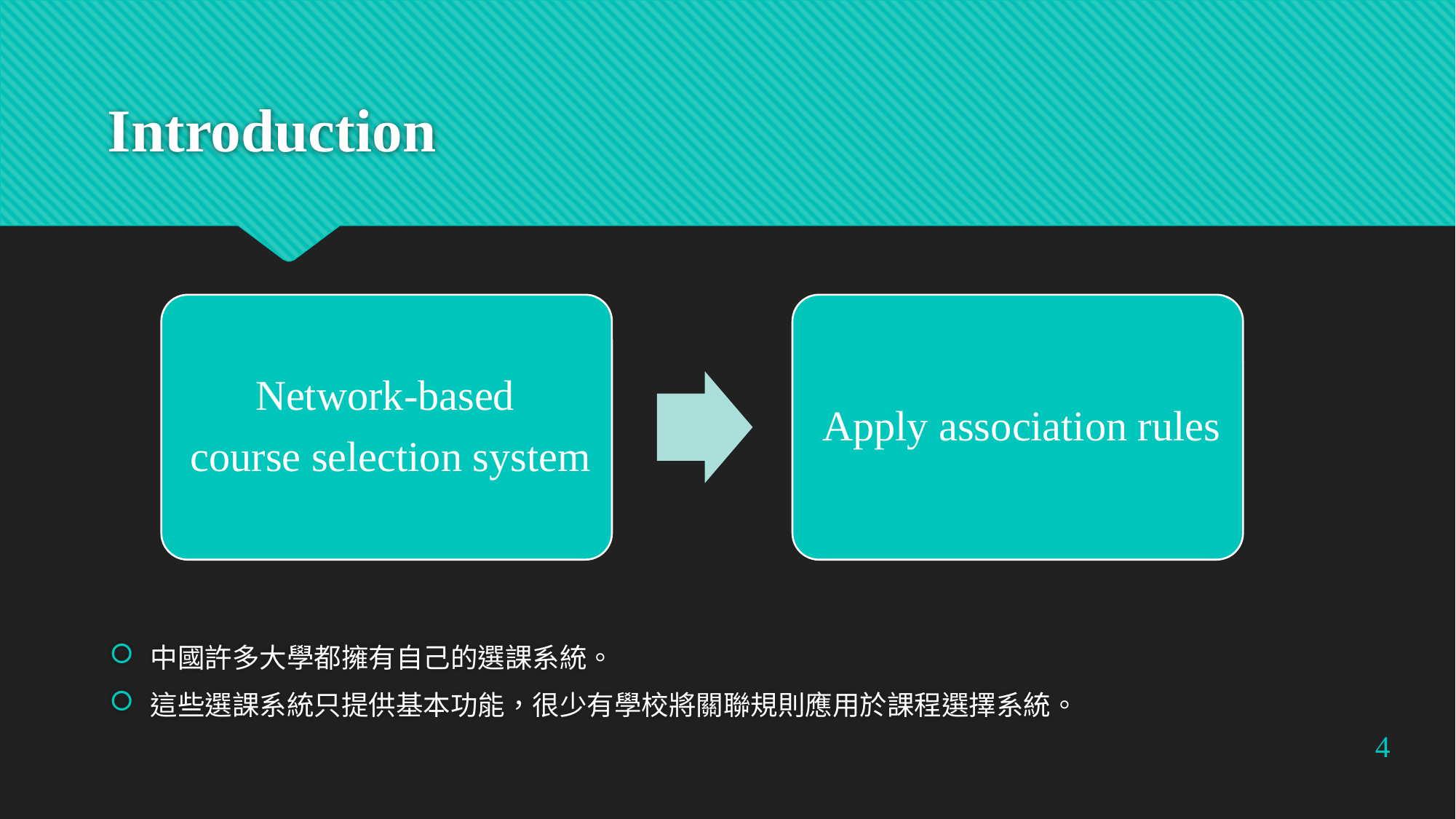

# Introduction
Network-based
course selection system

Apply association rules
中國許多大學都擁有自己的選課系統。
這些選課系統只提供基本功能，很少有學校將關聯規則應用於課程選擇系統。
4